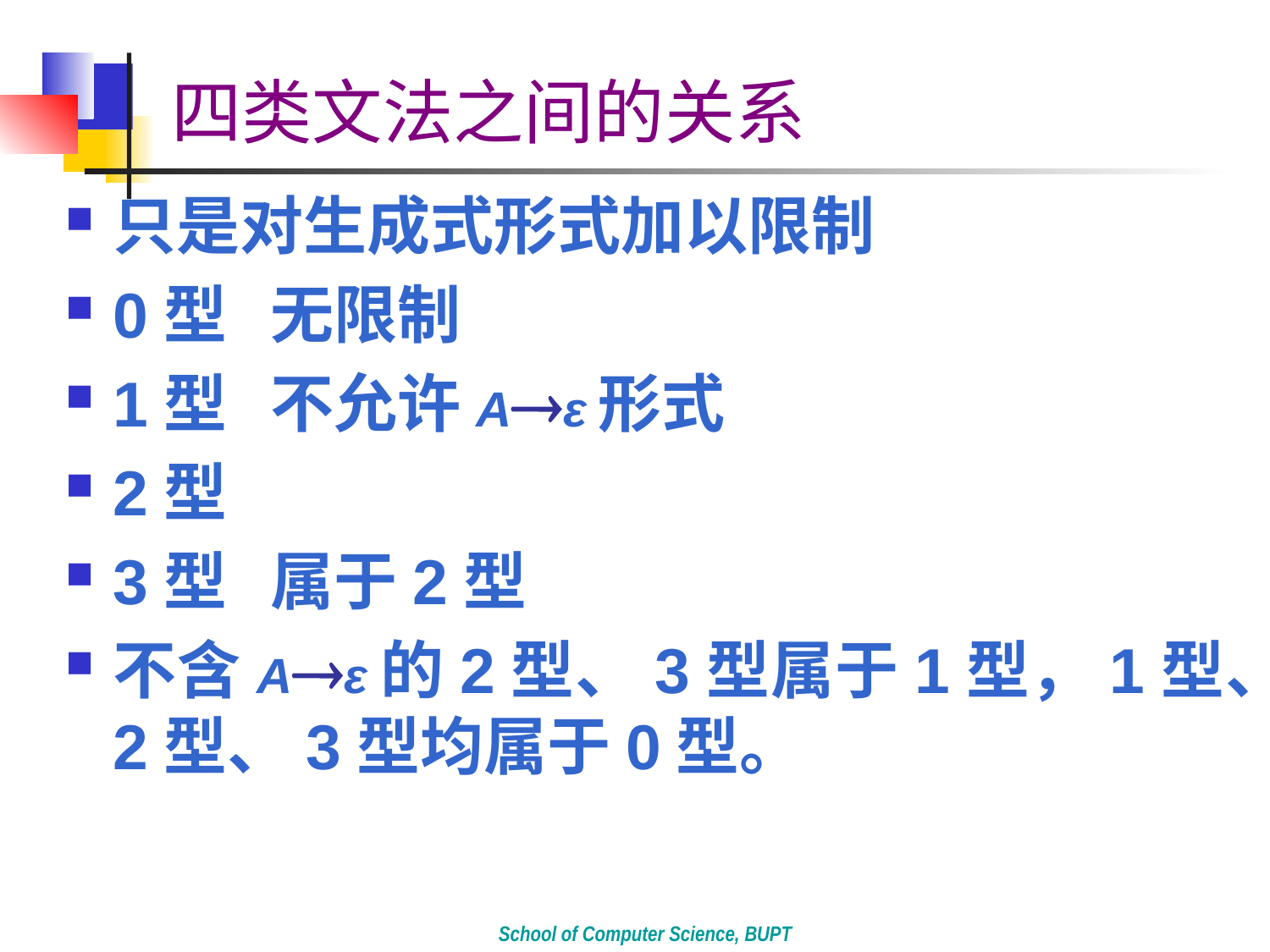

# 四类文法之间的关系
只是对生成式形式加以限制
0型   无限制
1型   不允许A→ε形式
2型
3型   属于2型
不含A→ε的2型、3型属于1型，1型、2型、3型均属于0型。

School of Computer Science, BUPT
48